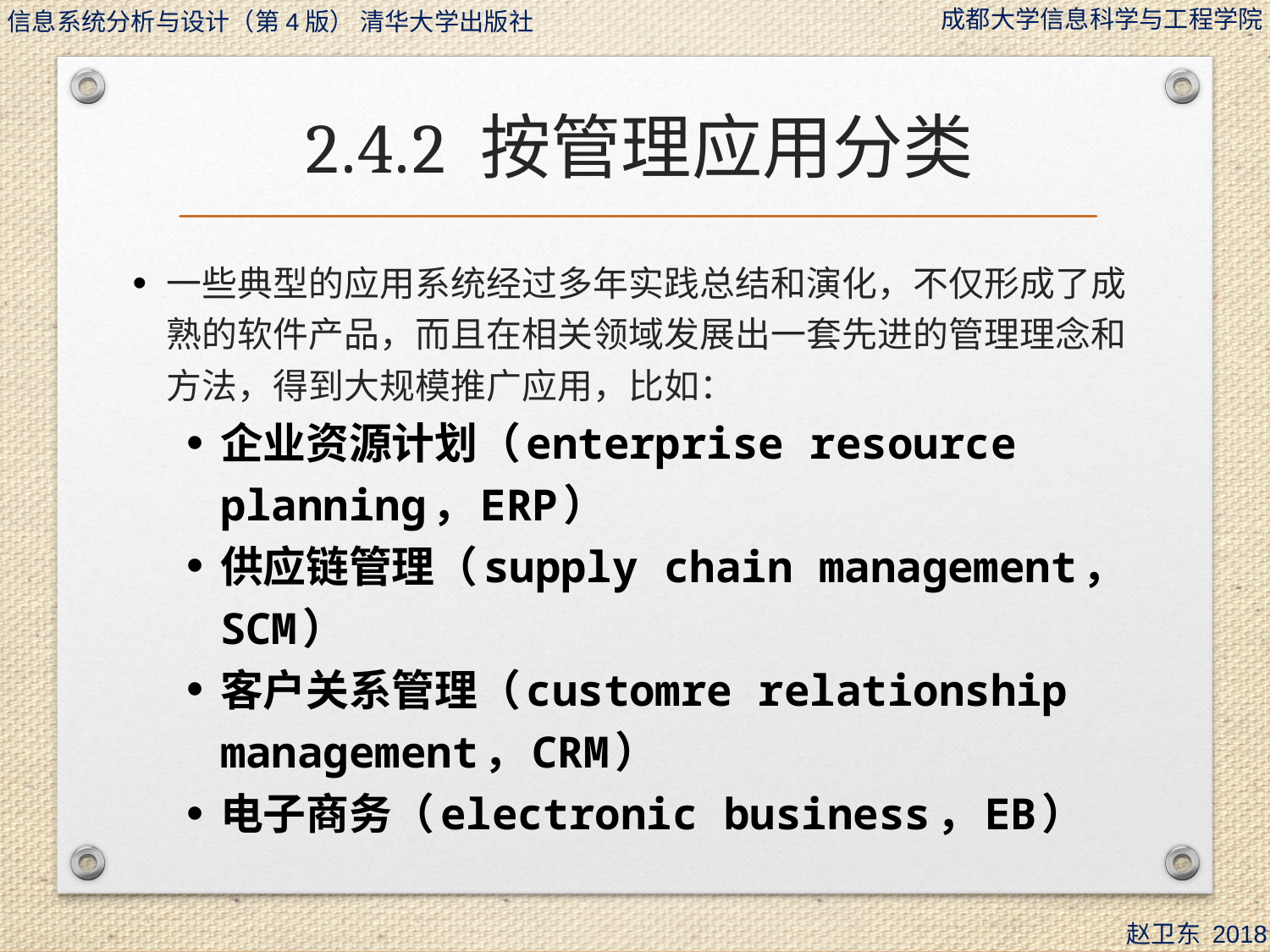

# 2.4.2 按管理应用分类
一些典型的应用系统经过多年实践总结和演化，不仅形成了成熟的软件产品，而且在相关领域发展出一套先进的管理理念和方法，得到大规模推广应用，比如：
企业资源计划（enterprise resource planning，ERP）
供应链管理（supply chain management，SCM）
客户关系管理（customre relationship management，CRM）
电子商务（electronic business，EB）